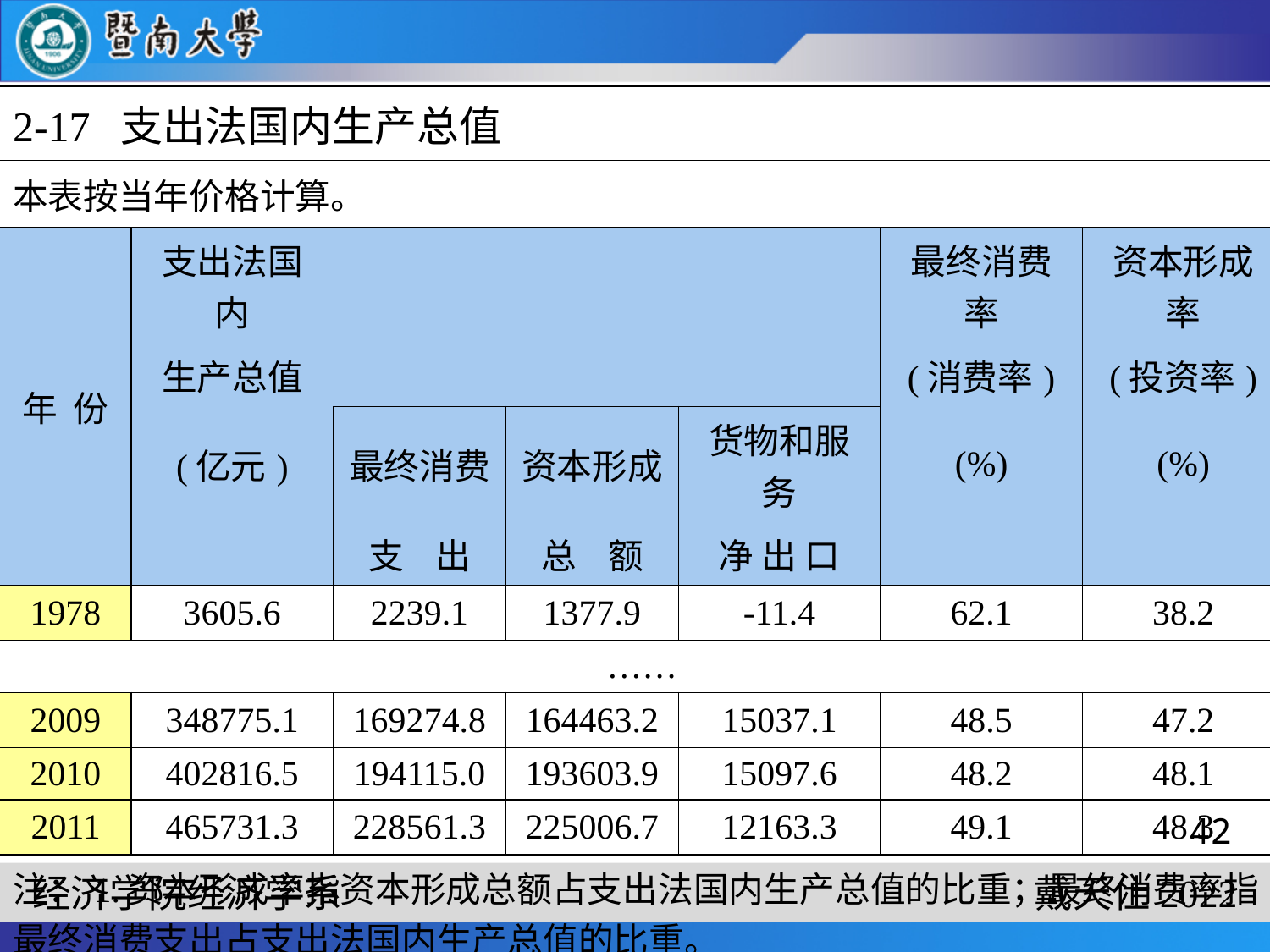

| 2-17 支出法国内生产总值 |  |  |  |  |  |  |
| --- | --- | --- | --- | --- | --- | --- |
| 本表按当年价格计算。 |  |  |  |  |  |  |
| 年 份 | 支出法国内 |  |  |  | 最终消费率 | 资本形成率 |
|  | 生产总值 |  |  |  | (消费率) | (投资率) |
|  | (亿元) | 最终消费 | 资本形成 | 货物和服务 | (%) | (%) |
|  |  | 支 出 | 总 额 | 净 出 口 |  |  |
| 1978 | 3605.6 | 2239.1 | 1377.9 | -11.4 | 62.1 | 38.2 |
| …… |  |  |  |  |  |  |
| 2009 | 348775.1 | 169274.8 | 164463.2 | 15037.1 | 48.5 | 47.2 |
| 2010 | 402816.5 | 194115.0 | 193603.9 | 15097.6 | 48.2 | 48.1 |
| 2011 | 465731.3 | 228561.3 | 225006.7 | 12163.3 | 49.1 | 48.3 |
| 注：1.资本形成率指资本形成总额占支出法国内生产总值的比重；最终消费率指最终消费支出占支出法国内生产总值的比重。 |  |  |  |  |  |  |
|  |  |  |  |  |  |  |
42